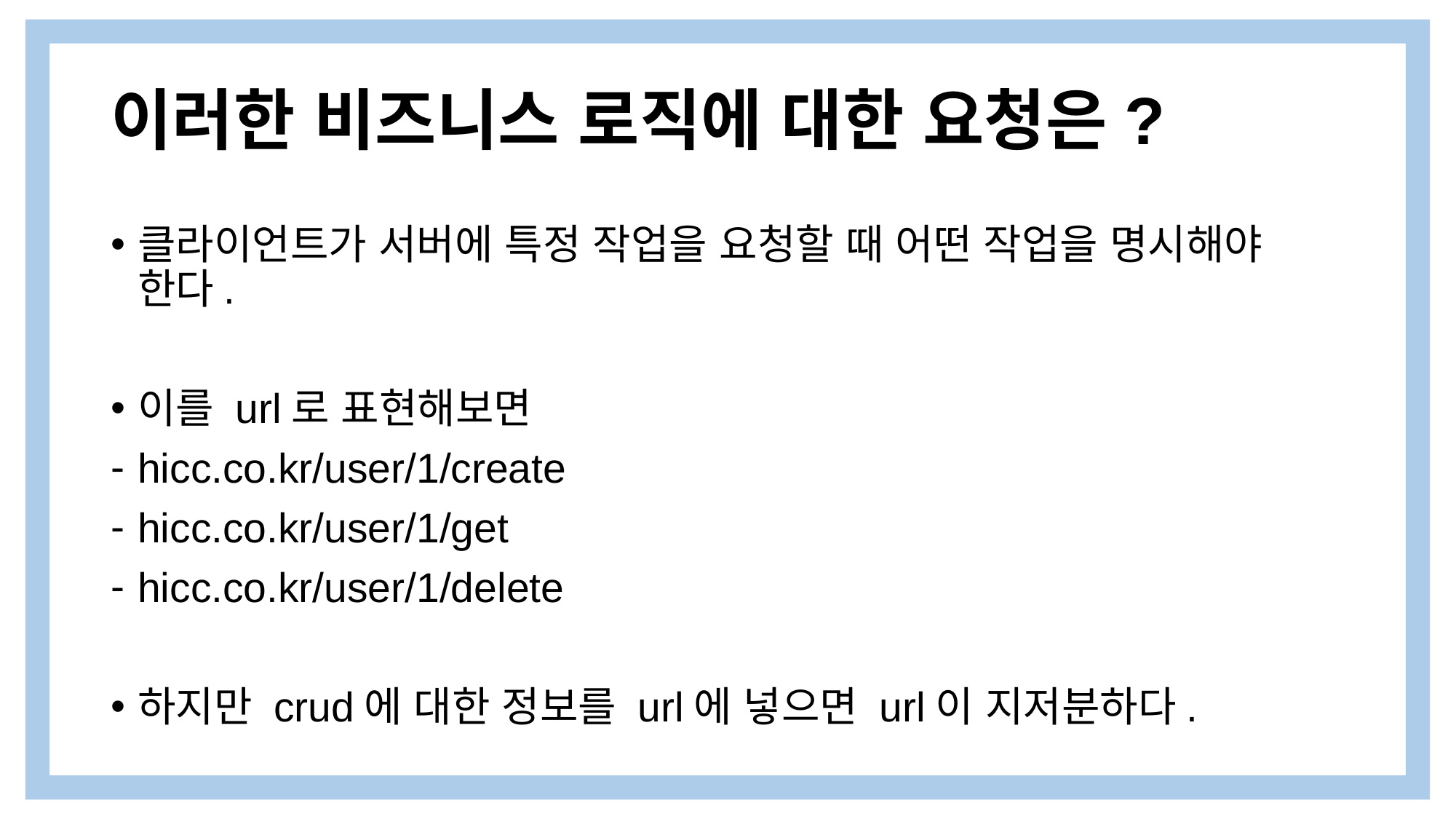

# 이러한 비즈니스 로직에 대한 요청은?
클라이언트가 서버에 특정 작업을 요청할 때 어떤 작업을 명시해야 한다.

이를 url로 표현해보면
hicc.co.kr/user/1/create
hicc.co.kr/user/1/get
hicc.co.kr/user/1/delete

하지만 crud에 대한 정보를 url에 넣으면 url이 지저분하다.